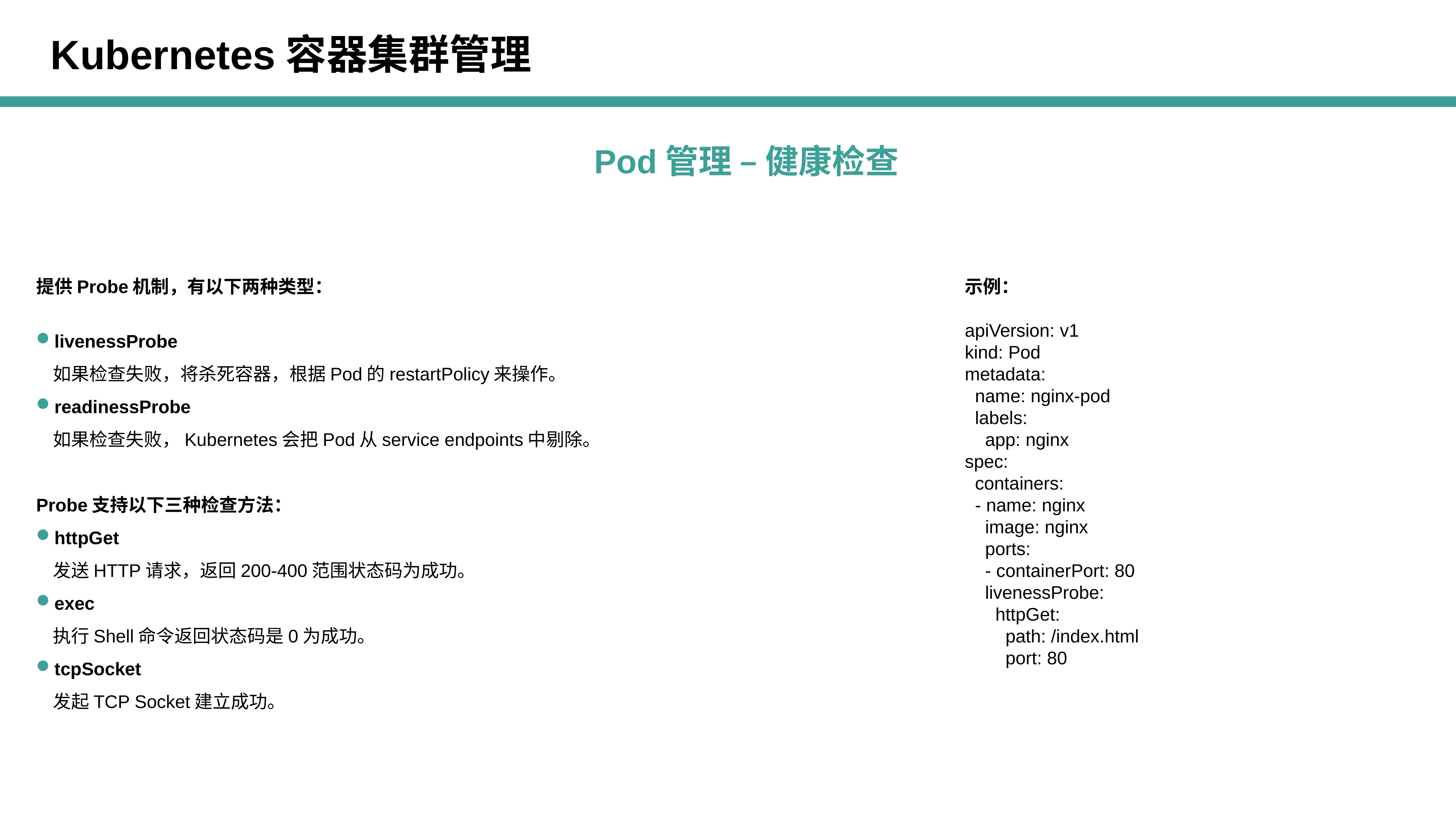

Kubernetes容器集群管理

Pod管理 – 健康检查
提供Probe机制，有以下两种类型：

livenessProbe
   如果检查失败，将杀死容器，根据Pod的restartPolicy来操作。
readinessProbe
   如果检查失败，Kubernetes会把Pod从service endpoints中剔除。

Probe支持以下三种检查方法：
httpGet
   发送HTTP请求，返回200-400范围状态码为成功。
exec
   执行Shell命令返回状态码是0为成功。
tcpSocket
   发起TCP Socket建立成功。
示例：

apiVersion: v1
kind: Pod
metadata:
  name: nginx-pod
  labels:
    app: nginx
spec:
  containers:
  - name: nginx
    image: nginx
    ports:
    - containerPort: 80
    livenessProbe:
      httpGet:
        path: /index.html
        port: 80